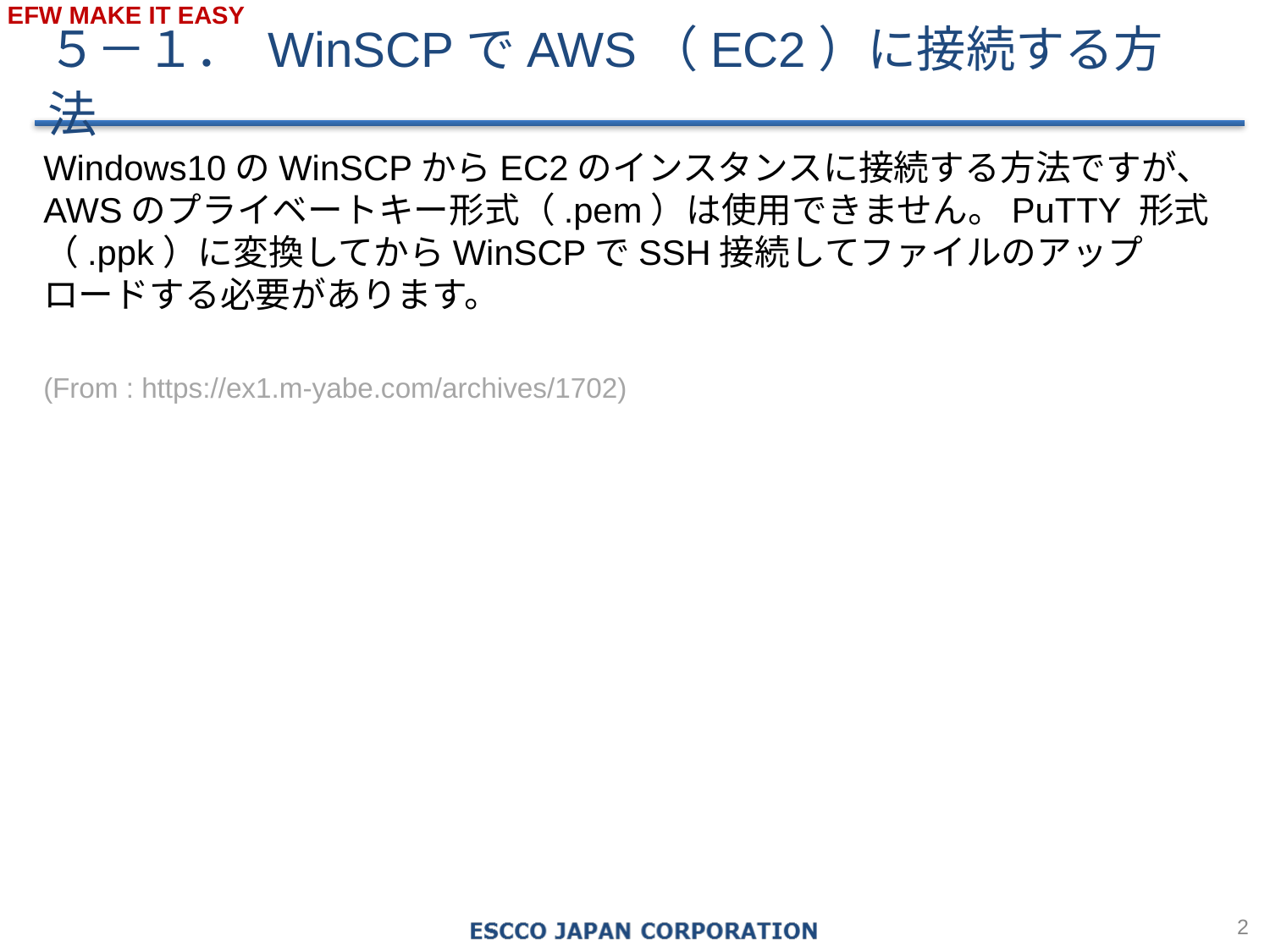

５－１． WinSCPでAWS（EC2）に接続する方法
Windows10のWinSCPからEC2のインスタンスに接続する方法ですが、AWSのプライベートキー形式（.pem）は使用できません。PuTTY 形式（.ppk）に変換してからWinSCPでSSH接続してファイルのアップロードする必要があります。

(From : https://ex1.m-yabe.com/archives/1702)
2